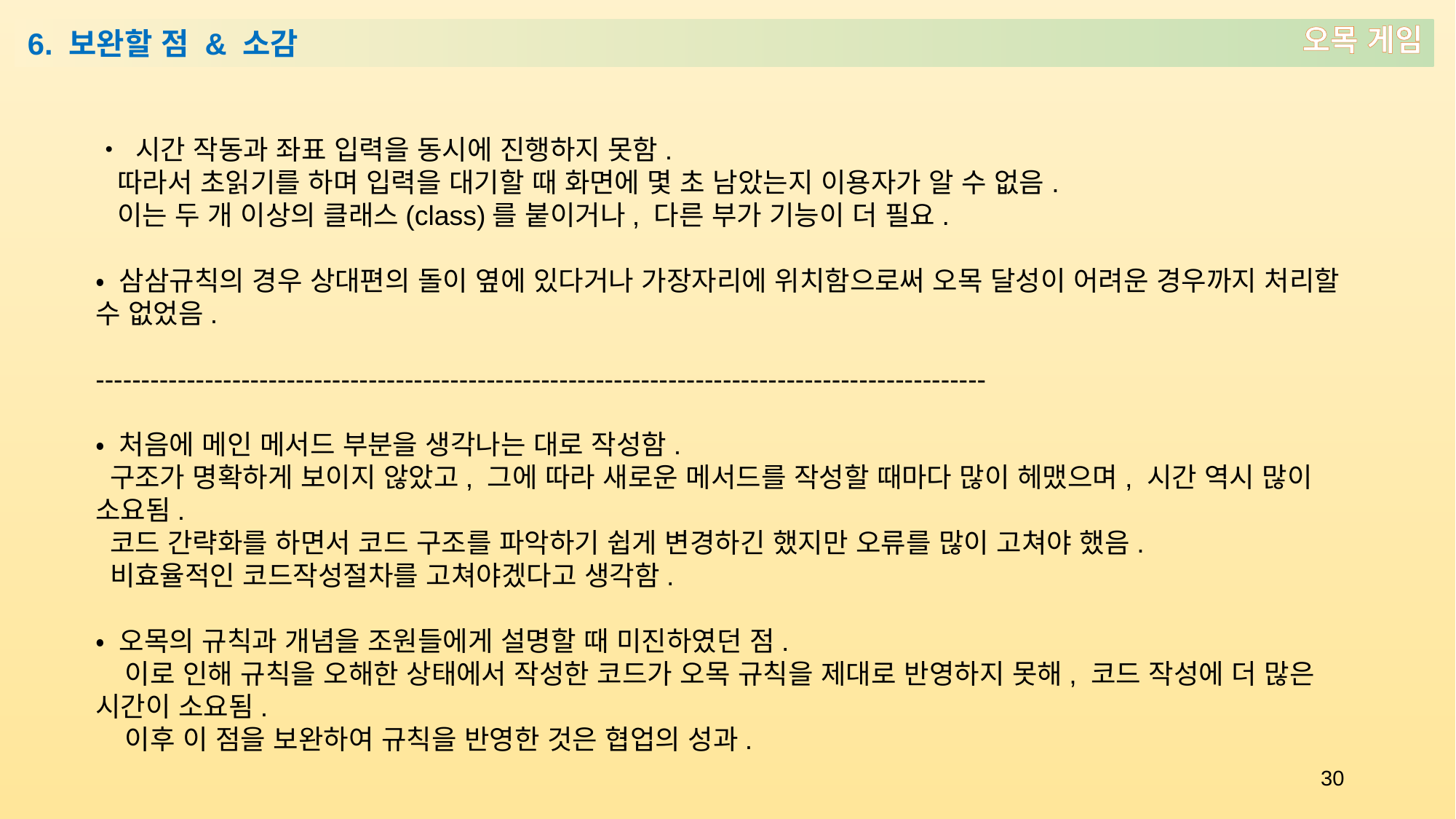

오목 게임
6. 보완할 점 & 소감
• 시간 작동과 좌표 입력을 동시에 진행하지 못함.
  따라서 초읽기를 하며 입력을 대기할 때 화면에 몇 초 남았는지 이용자가 알 수 없음.
  이는 두 개 이상의 클래스(class)를 붙이거나, 다른 부가 기능이 더 필요.

• 삼삼규칙의 경우 상대편의 돌이 옆에 있다거나 가장자리에 위치함으로써 오목 달성이 어려운 경우까지 처리할 수 없었음.

--------------------------------------------------------------------------------------------------

• 처음에 메인 메서드 부분을 생각나는 대로 작성함.
 구조가 명확하게 보이지 않았고, 그에 따라 새로운 메서드를 작성할 때마다 많이 헤맸으며, 시간 역시 많이 소요됨.
 코드 간략화를 하면서 코드 구조를 파악하기 쉽게 변경하긴 했지만 오류를 많이 고쳐야 했음.
 비효율적인 코드작성절차를 고쳐야겠다고 생각함.

• 오목의 규칙과 개념을 조원들에게 설명할 때 미진하였던 점.
   이로 인해 규칙을 오해한 상태에서 작성한 코드가 오목 규칙을 제대로 반영하지 못해, 코드 작성에 더 많은 시간이 소요됨.
   이후 이 점을 보완하여 규칙을 반영한 것은 협업의 성과.
30